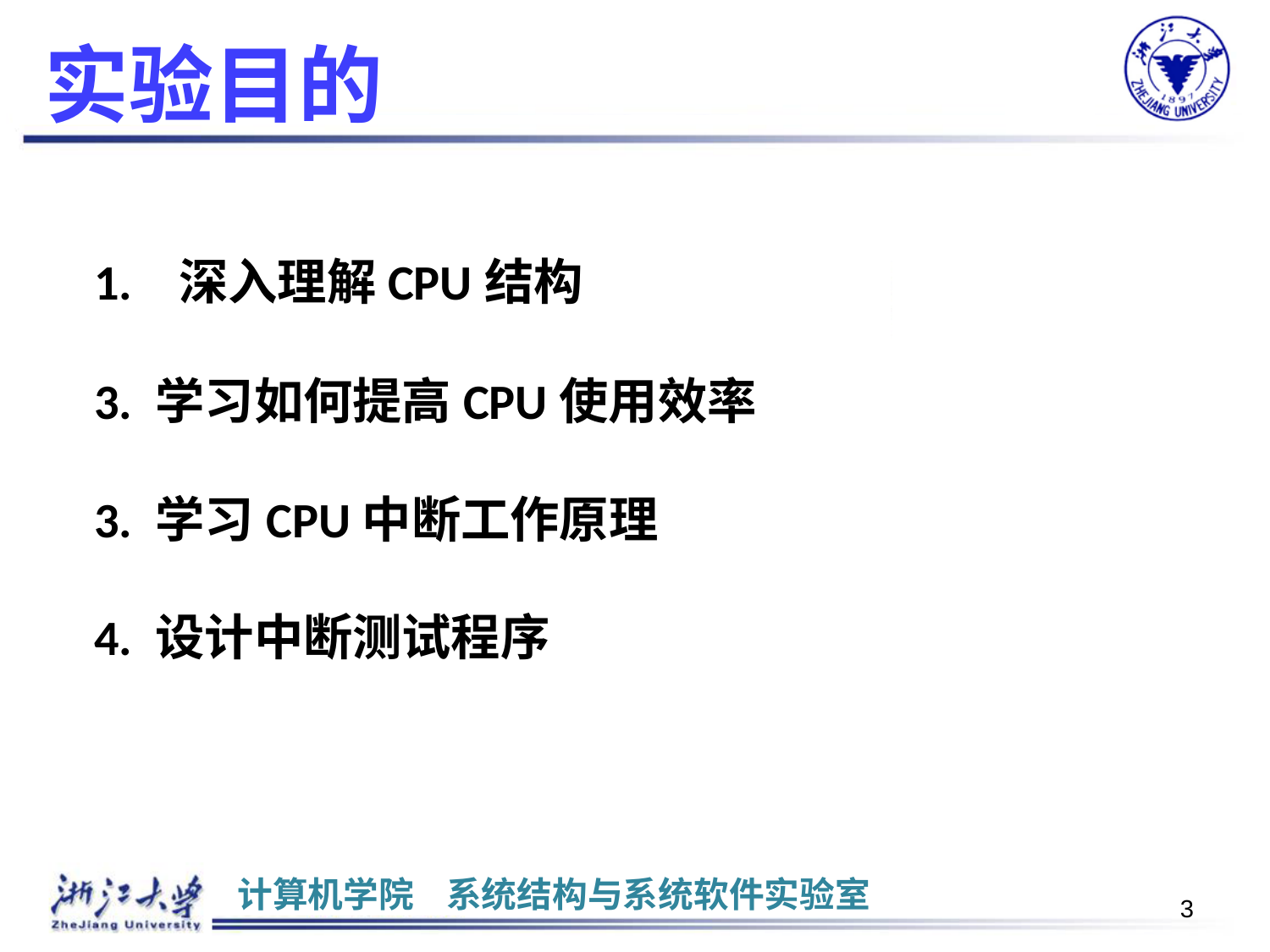

# 实验目的
1.	深入理解CPU结构
3. 学习如何提高CPU使用效率
3. 学习CPU中断工作原理
4. 设计中断测试程序
3